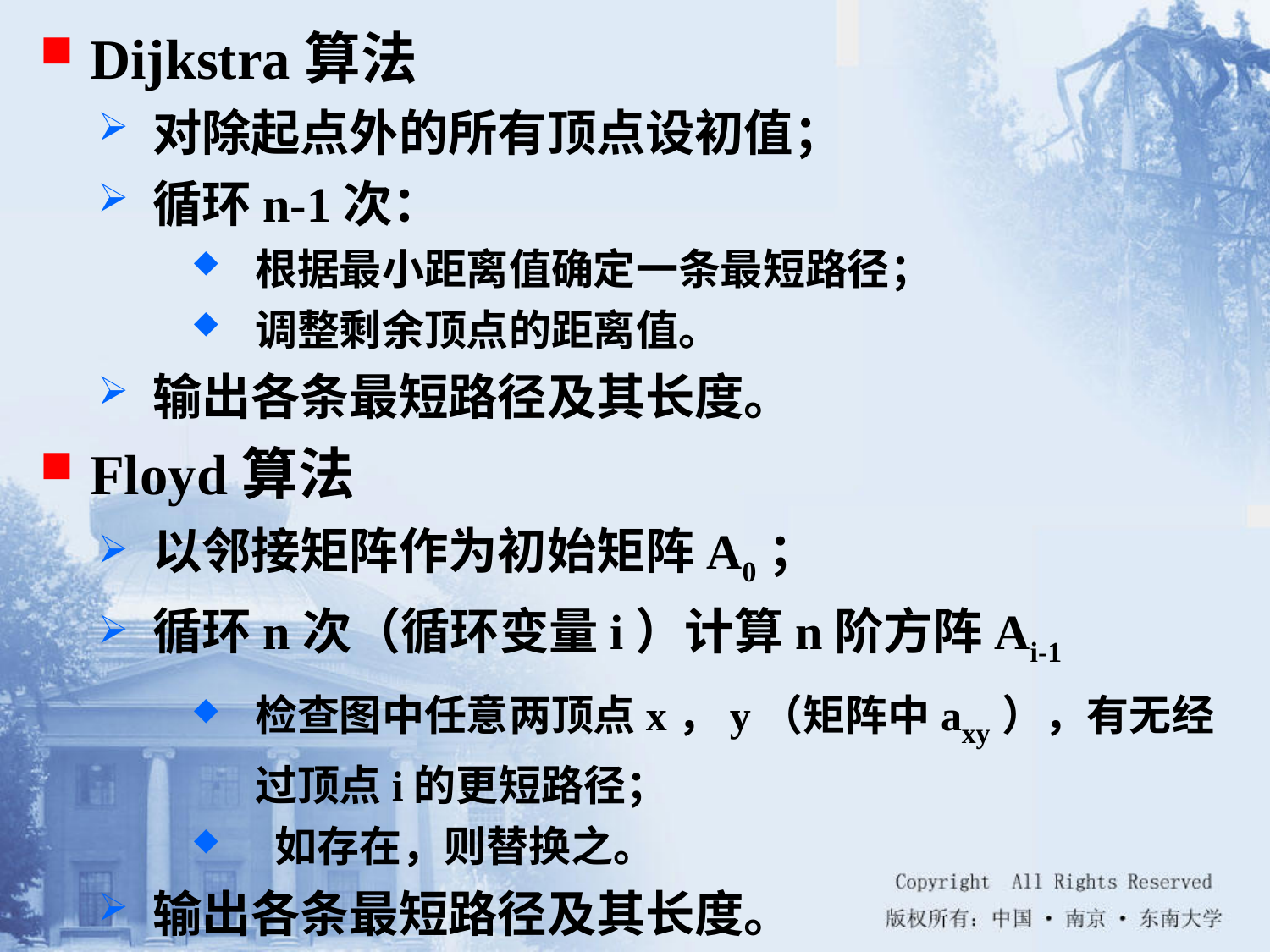

Dijkstra算法
 对除起点外的所有顶点设初值；
 循环n-1次：
根据最小距离值确定一条最短路径；
调整剩余顶点的距离值。
 输出各条最短路径及其长度。
Floyd算法
 以邻接矩阵作为初始矩阵A0；
 循环n次（循环变量i）计算n阶方阵Ai-1
检查图中任意两顶点x，y（矩阵中axy），有无经过顶点i的更短路径；
 如存在，则替换之。
 输出各条最短路径及其长度。